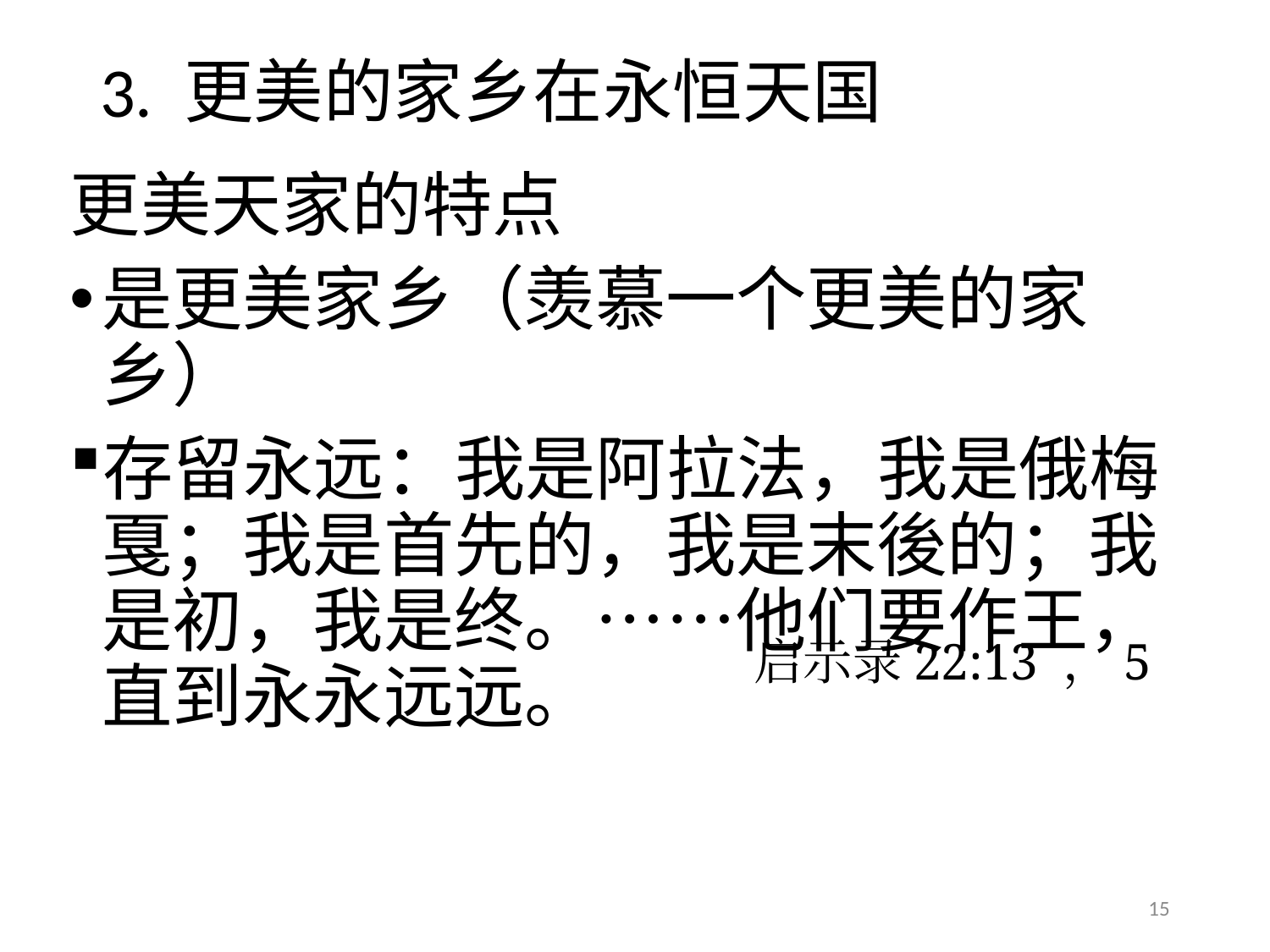

# 3. 更美的家乡在永恒天国
更美天家的特点
是更美家乡（羡慕一个更美的家乡）
存留永远：我是阿拉法，我是俄梅戛；我是首先的，我是末後的；我是初，我是终。……他们要作王，直到永永远远。
启示录22:13 ，5
15